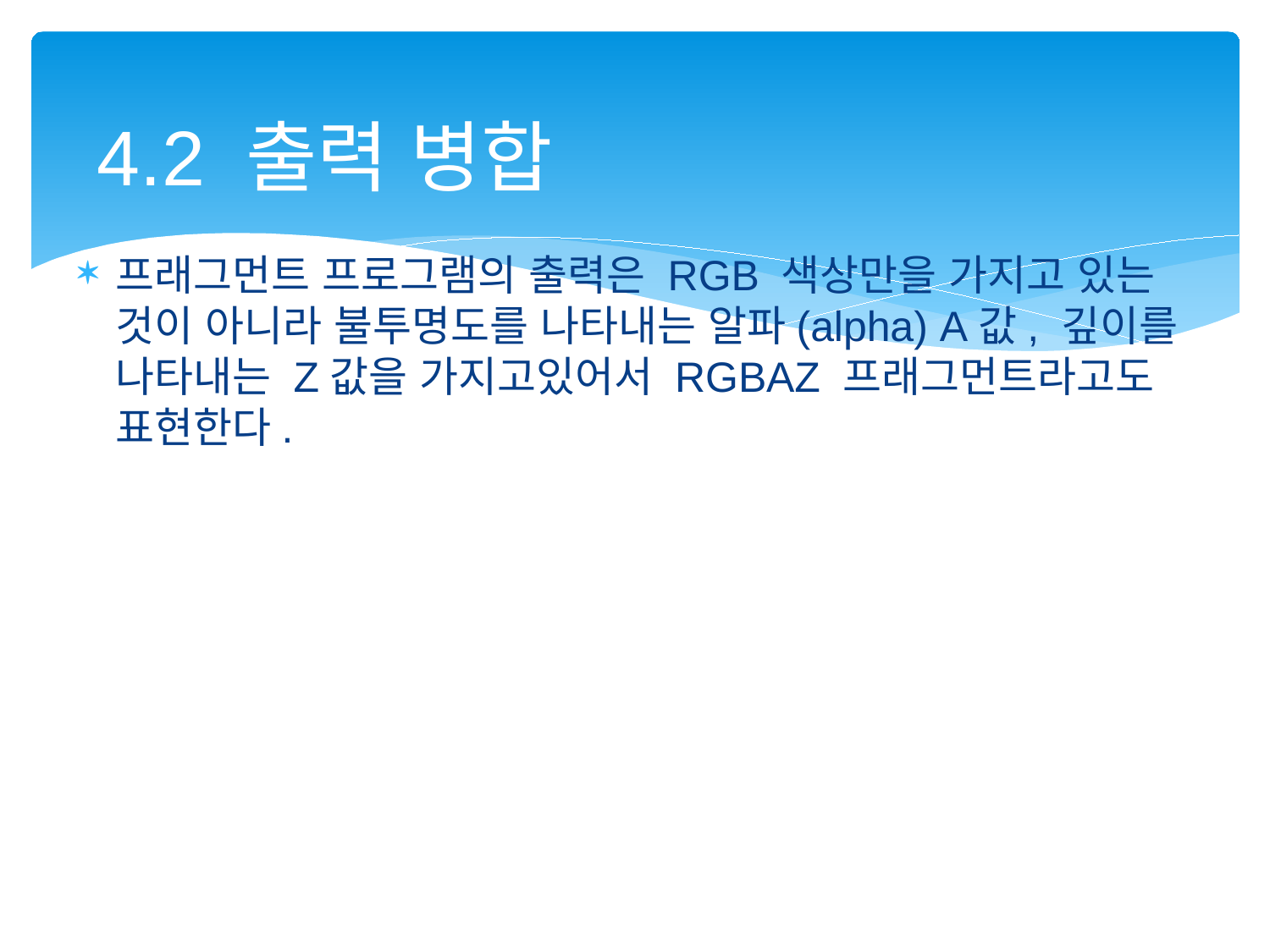

4.2 출력 병합
프래그먼트 프로그램의 출력은 RGB 색상만을 가지고 있는 것이 아니라 불투명도를 나타내는 알파(alpha) A값, 깊이를 나타내는 Z값을 가지고있어서 RGBAZ 프래그먼트라고도 표현한다.